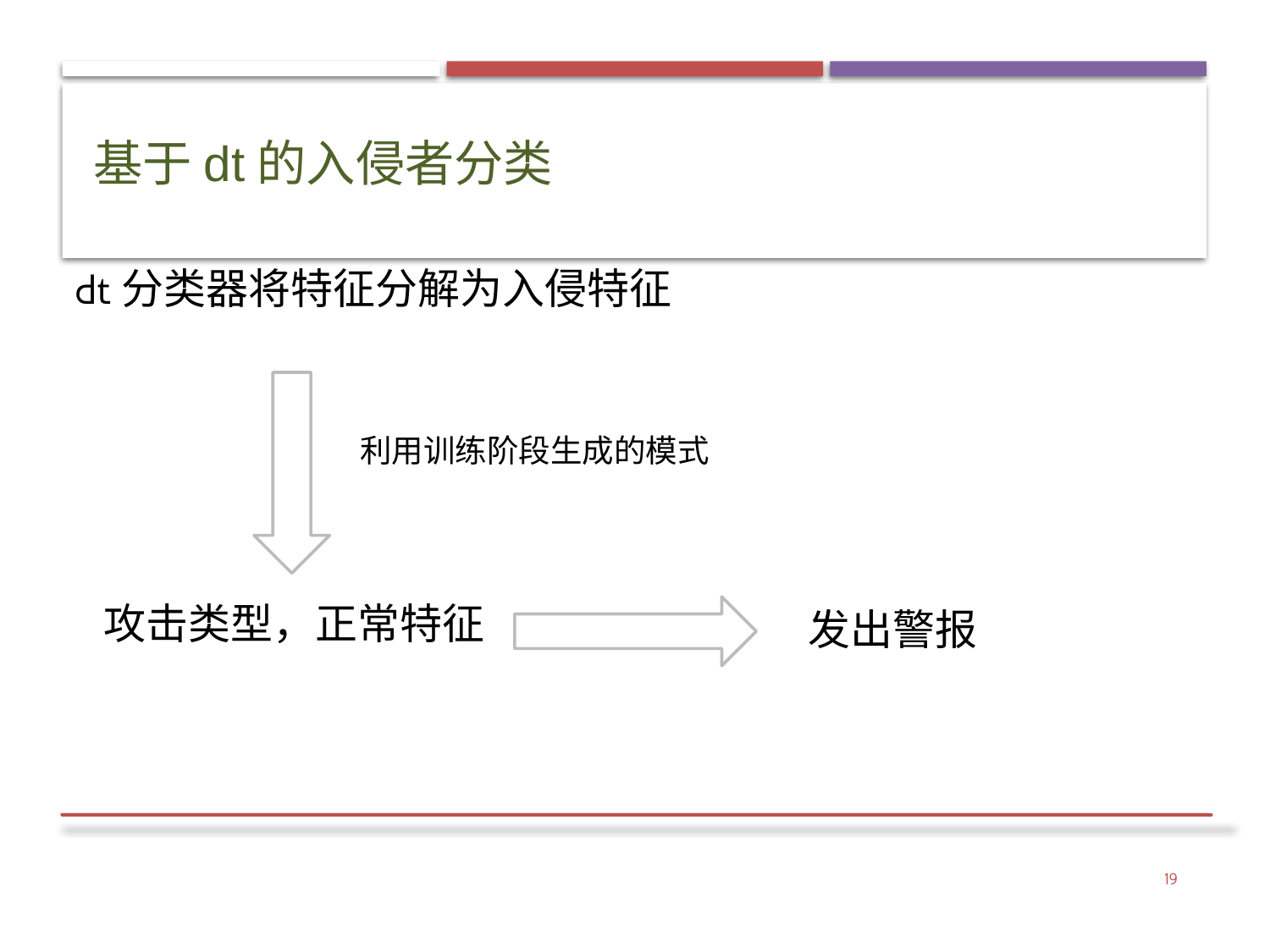

# 基于dt的入侵者分类

dt分类器将特征分解为入侵特征

利用训练阶段生成的模式
攻击类型，正常特征

发出警报
19